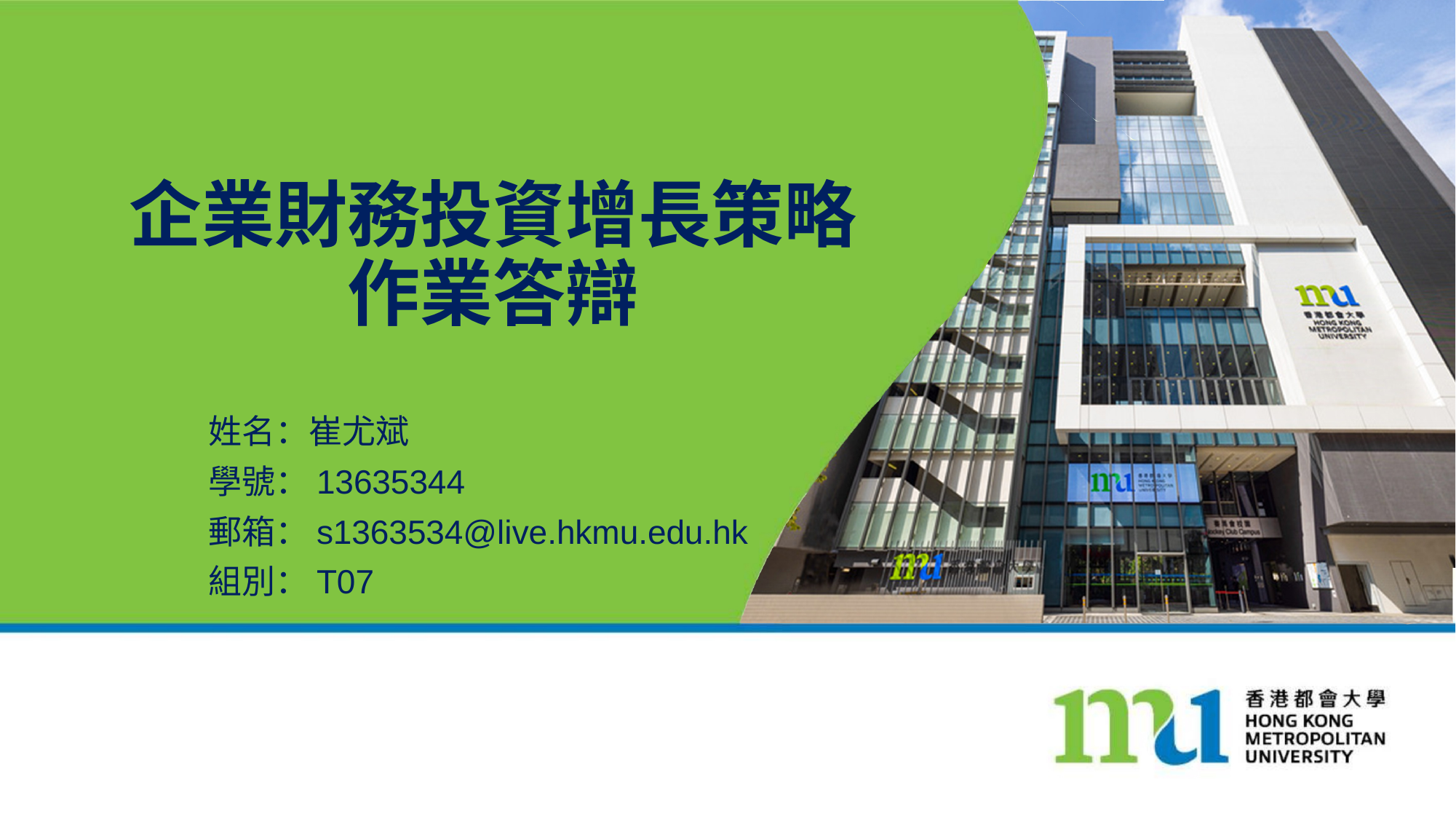

# 企業財務投資增長策略 作業答辯
姓名：崔尤斌
學號：13635344
郵箱：s1363534@live.hkmu.edu.hk
組別：T07